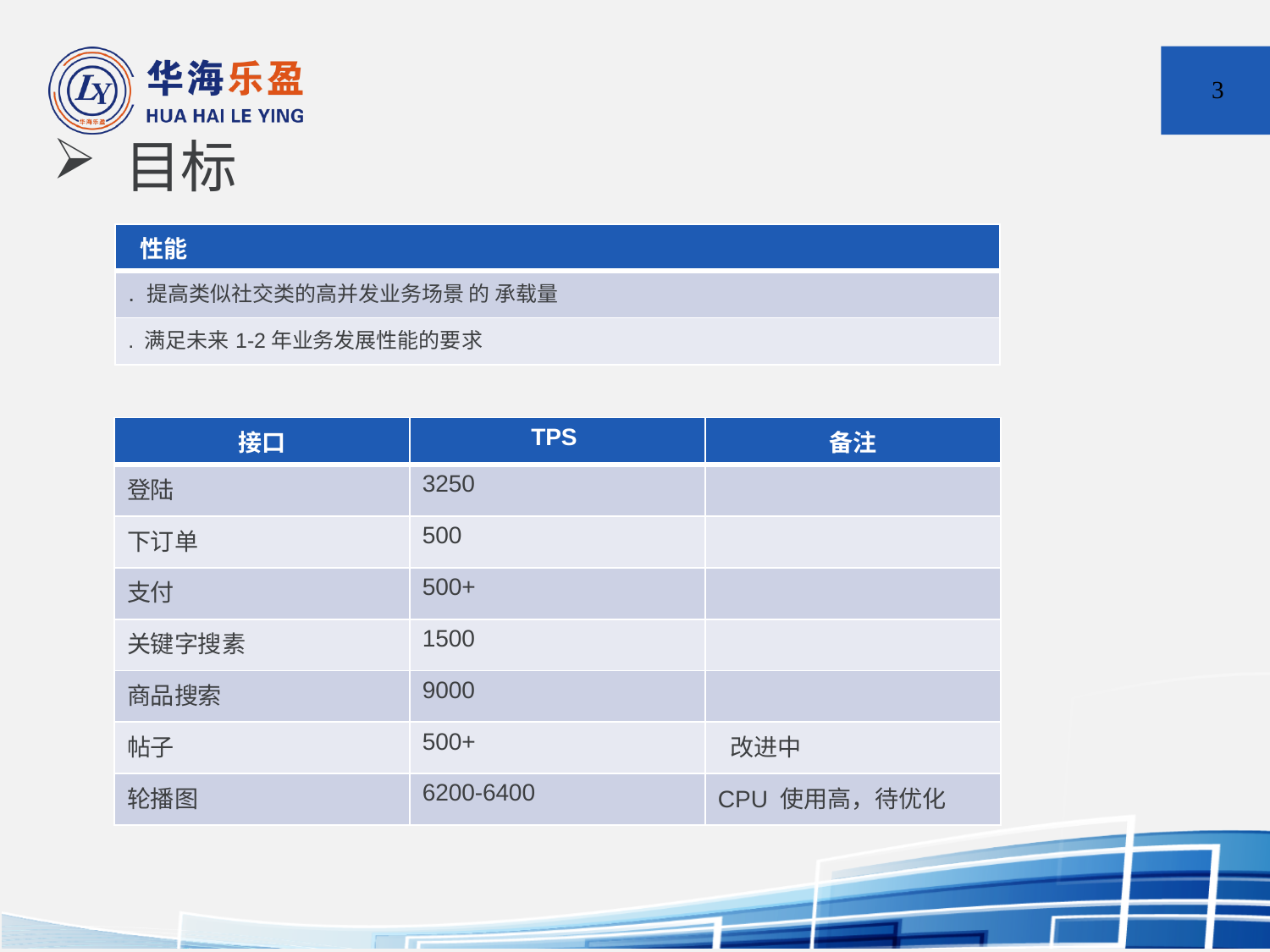

3
# 目标
| 性能 |
| --- |
| . 提高类似社交类的高并发业务场景 的 承载量 |
| . 满足未来1-2年业务发展性能的要求 |
| 接口 | TPS | 备注 |
| --- | --- | --- |
| 登陆 | 3250 |  |
| 下订单 | 500 |  |
| 支付 | 500+ |  |
| 关键字搜素 | 1500 |  |
| 商品搜索 | 9000 |  |
| 帖子 | 500+ | 改进中 |
| 轮播图 | 6200-6400 | CPU 使用高，待优化 |